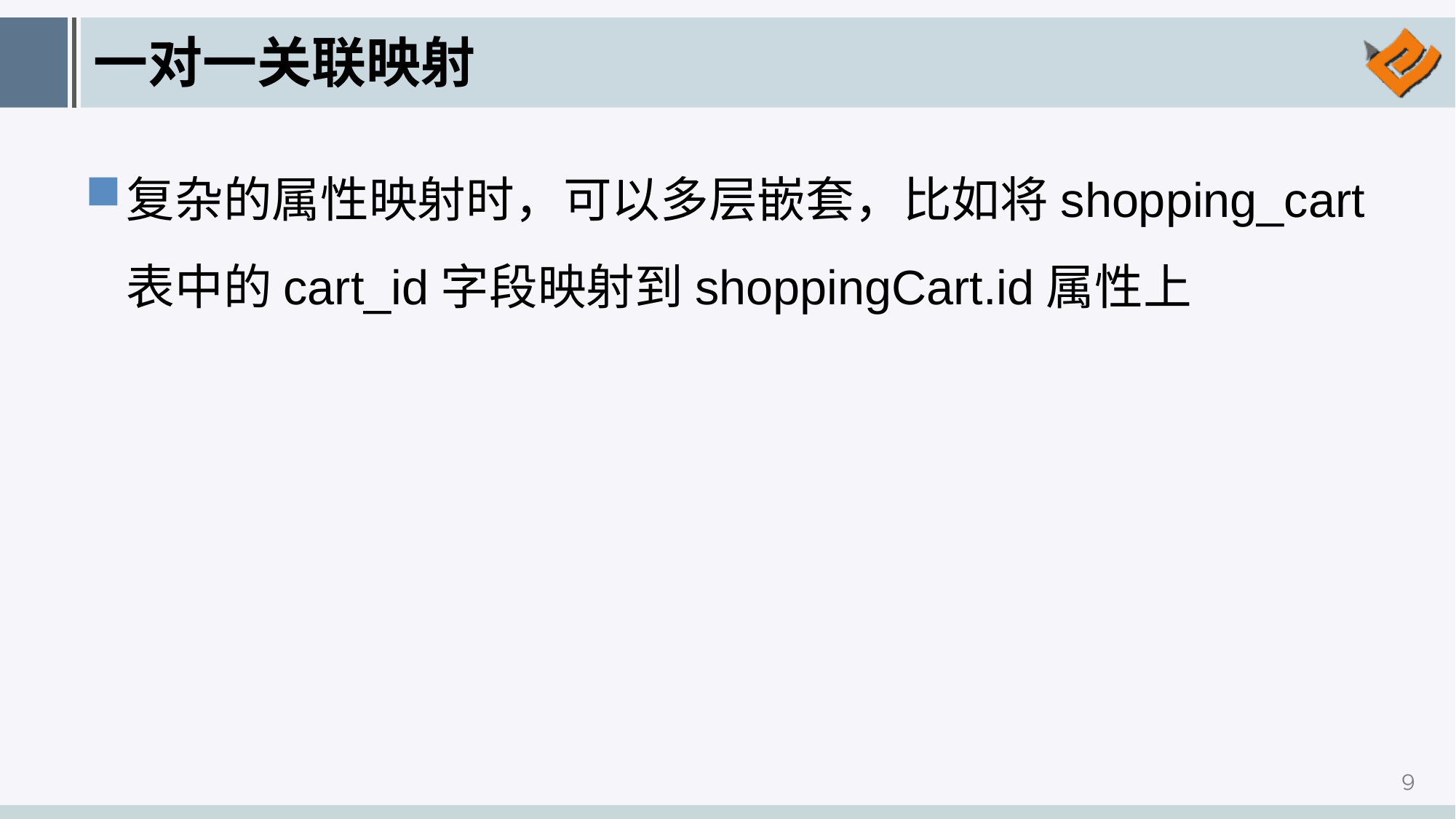

# 一对一关联映射
复杂的属性映射时，可以多层嵌套，比如将shopping_cart表中的cart_id字段映射到shoppingCart.id属性上